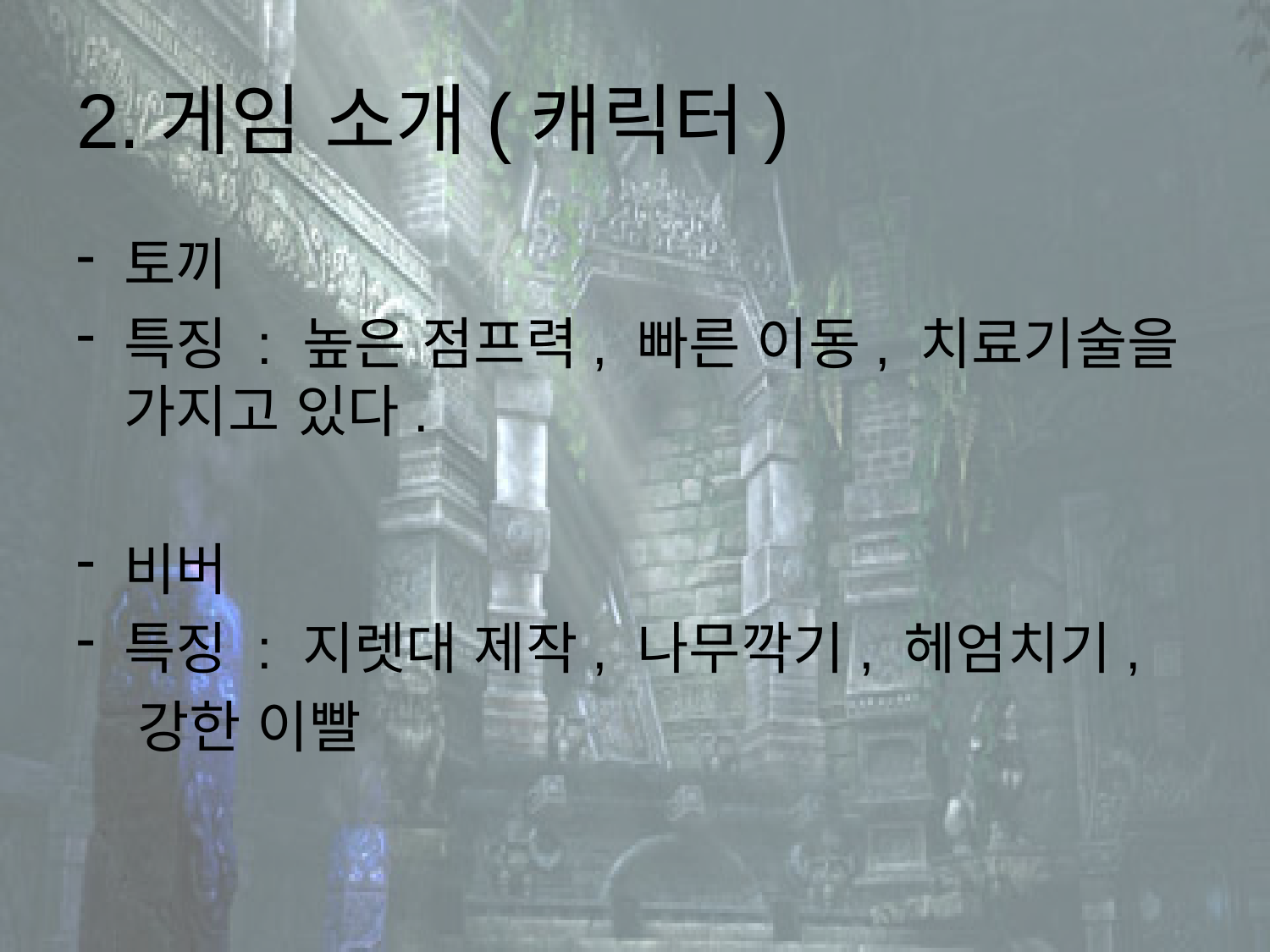

# 2.게임 소개(캐릭터)
토끼
특징 : 높은 점프력, 빠른 이동, 치료기술을 가지고 있다.

비버
특징 : 지렛대 제작, 나무깍기, 헤엄치기,
   강한 이빨